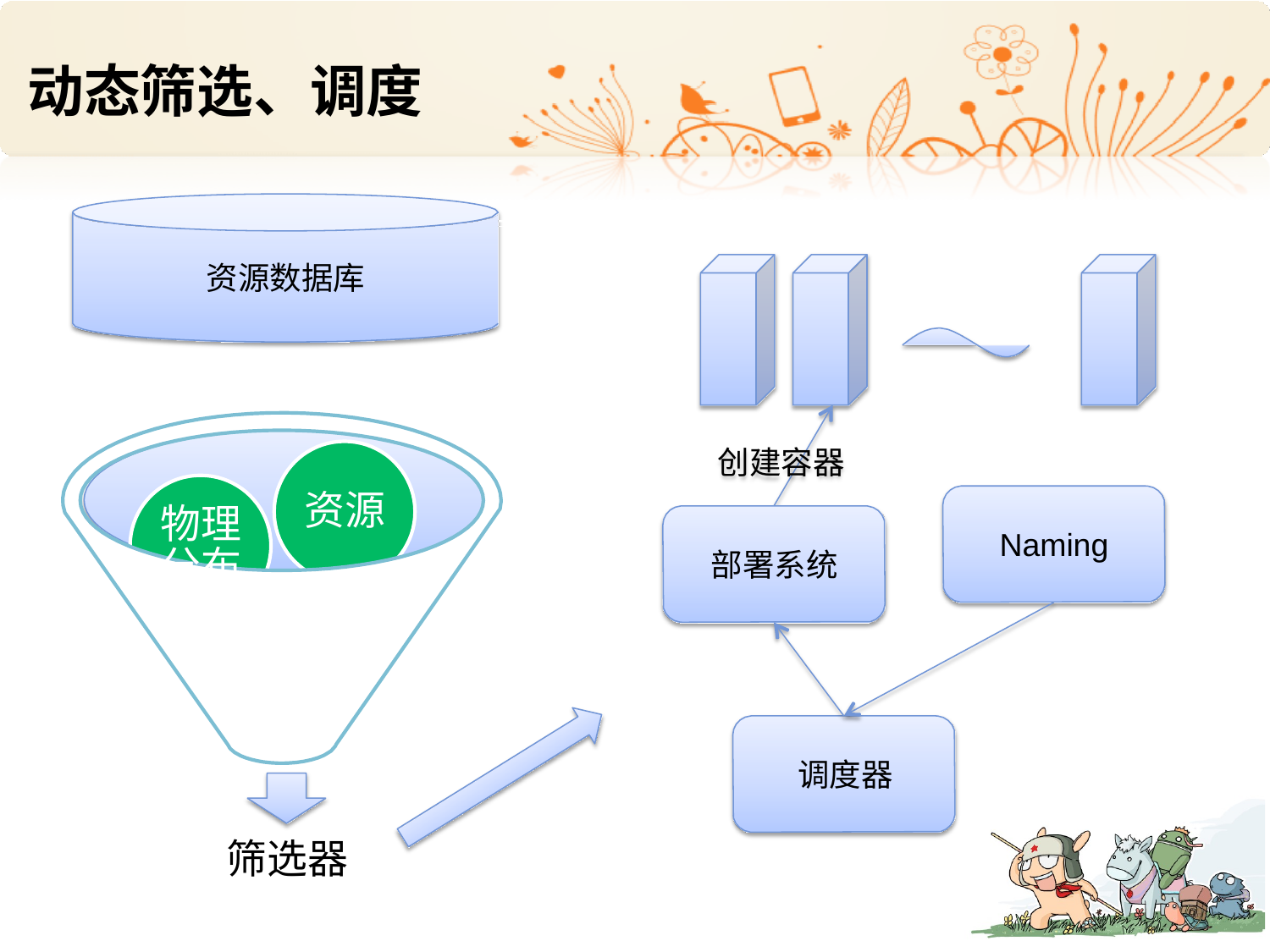

# 动态筛选、调度

资源数据库

创建容器

资源

物理 分布

Naming
部署系统

网络 分布

调度器

筛选器